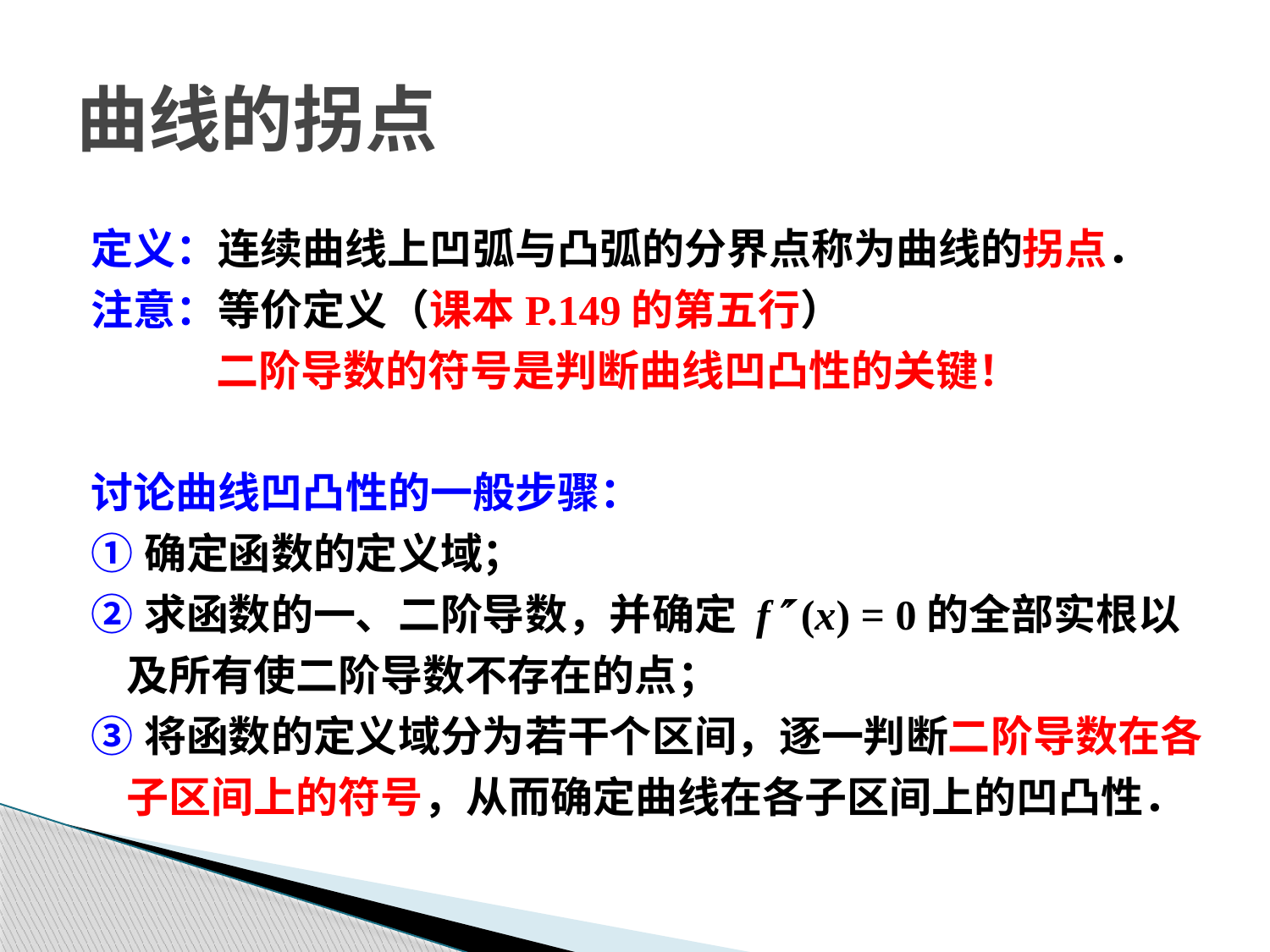

# 曲线的拐点
定义：连续曲线上凹弧与凸弧的分界点称为曲线的拐点．
注意：等价定义（课本P.149的第五行）
            二阶导数的符号是判断曲线凹凸性的关键！

讨论曲线凹凸性的一般步骤：
①确定函数的定义域；
②求函数的一、二阶导数，并确定 f″ (x) = 0的全部实根以及所有使二阶导数不存在的点；
③将函数的定义域分为若干个区间，逐一判断二阶导数在各子区间上的符号，从而确定曲线在各子区间上的凹凸性．